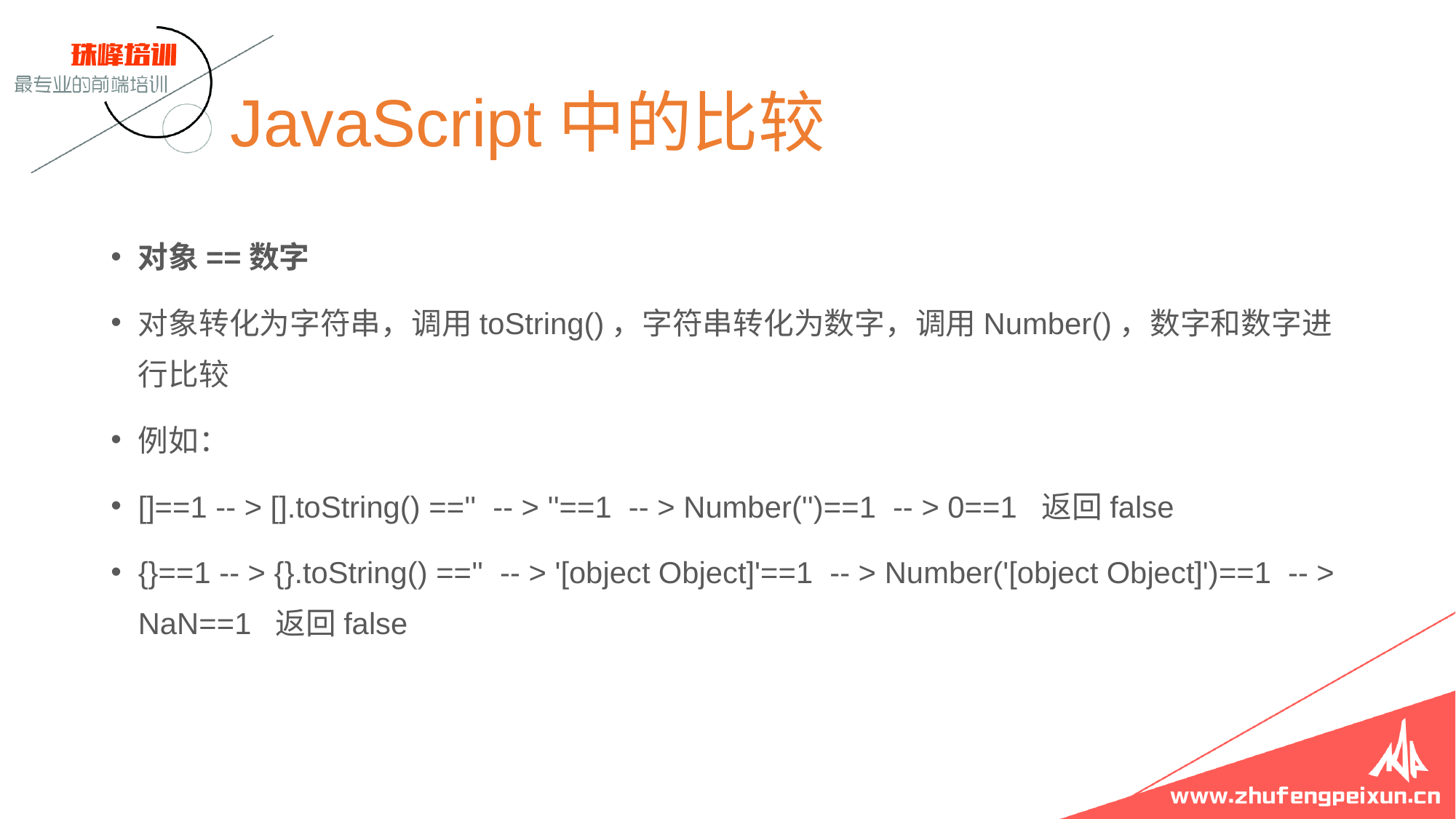

# JavaScript中的比较
对象==数字
对象转化为字符串，调用toString()，字符串转化为数字，调用Number()，数字和数字进行比较
例如：
[]==1 -- > [].toString() ==''  -- > ''==1  -- > Number('')==1  -- > 0==1  返回false
{}==1 -- > {}.toString() ==''  -- > '[object Object]'==1  -- > Number('[object Object]')==1  -- > NaN==1  返回false